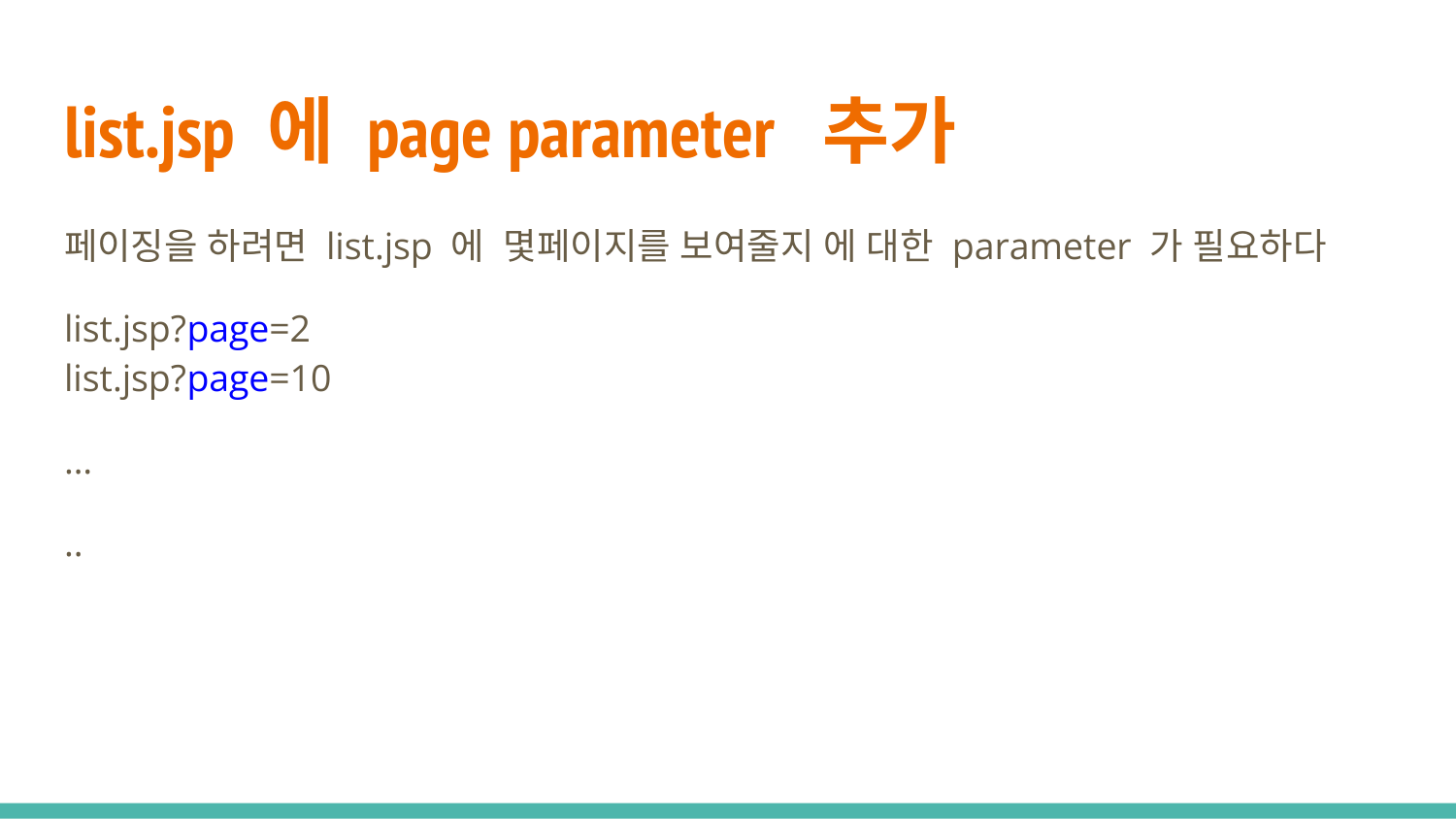

# list.jsp 에 page parameter  추가
페이징을 하려면 list.jsp 에  몇페이지를 보여줄지 에 대한 parameter 가 필요하다
list.jsp?page=2
list.jsp?page=10
…
..